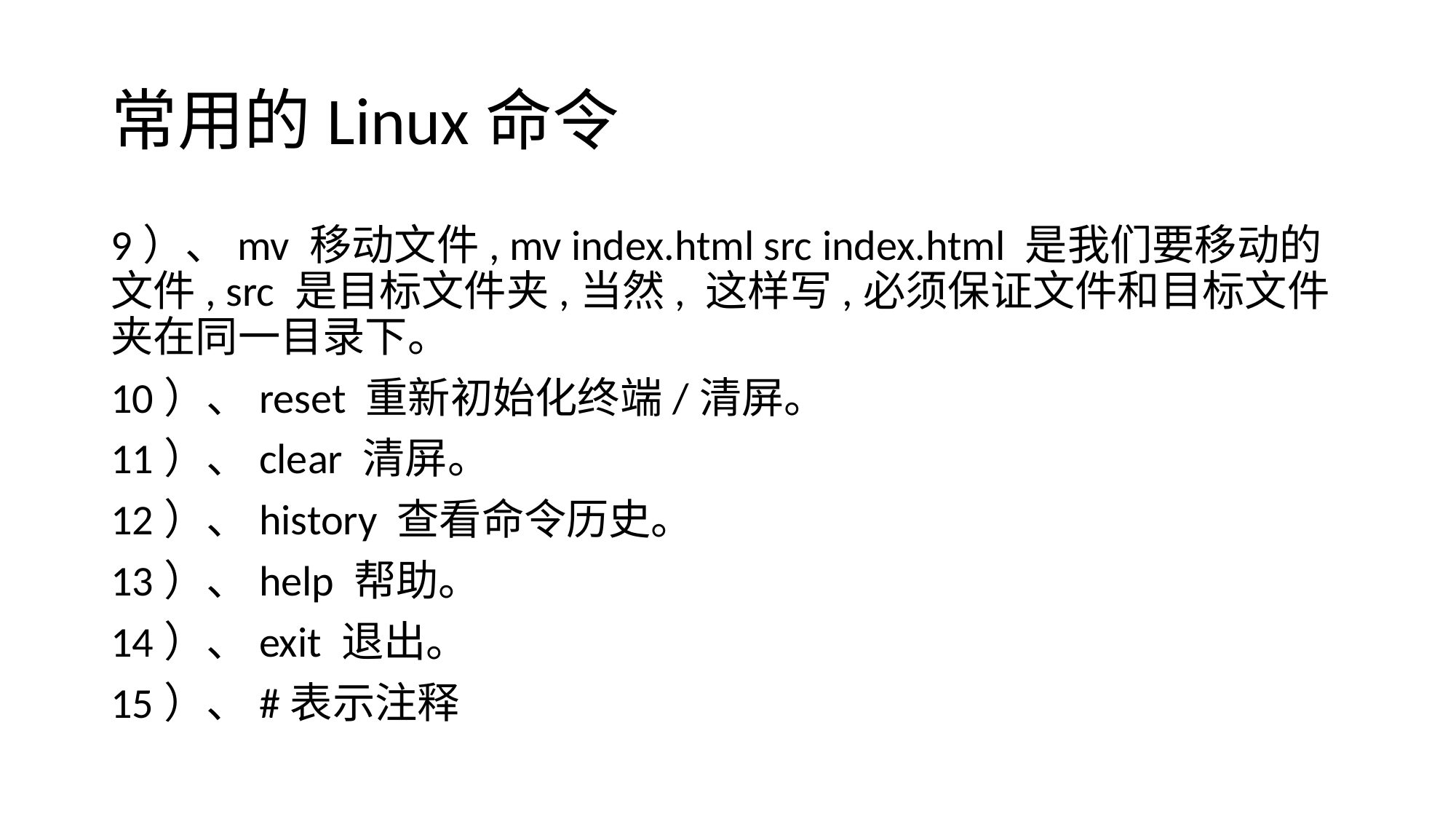

# 常用的Linux命令
9）、mv 移动文件, mv index.html src index.html 是我们要移动的文件, src 是目标文件夹,当然, 这样写,必须保证文件和目标文件夹在同一目录下。
10）、reset 重新初始化终端/清屏。
11）、clear 清屏。
12）、history 查看命令历史。
13）、help 帮助。
14）、exit 退出。
15）、#表示注释